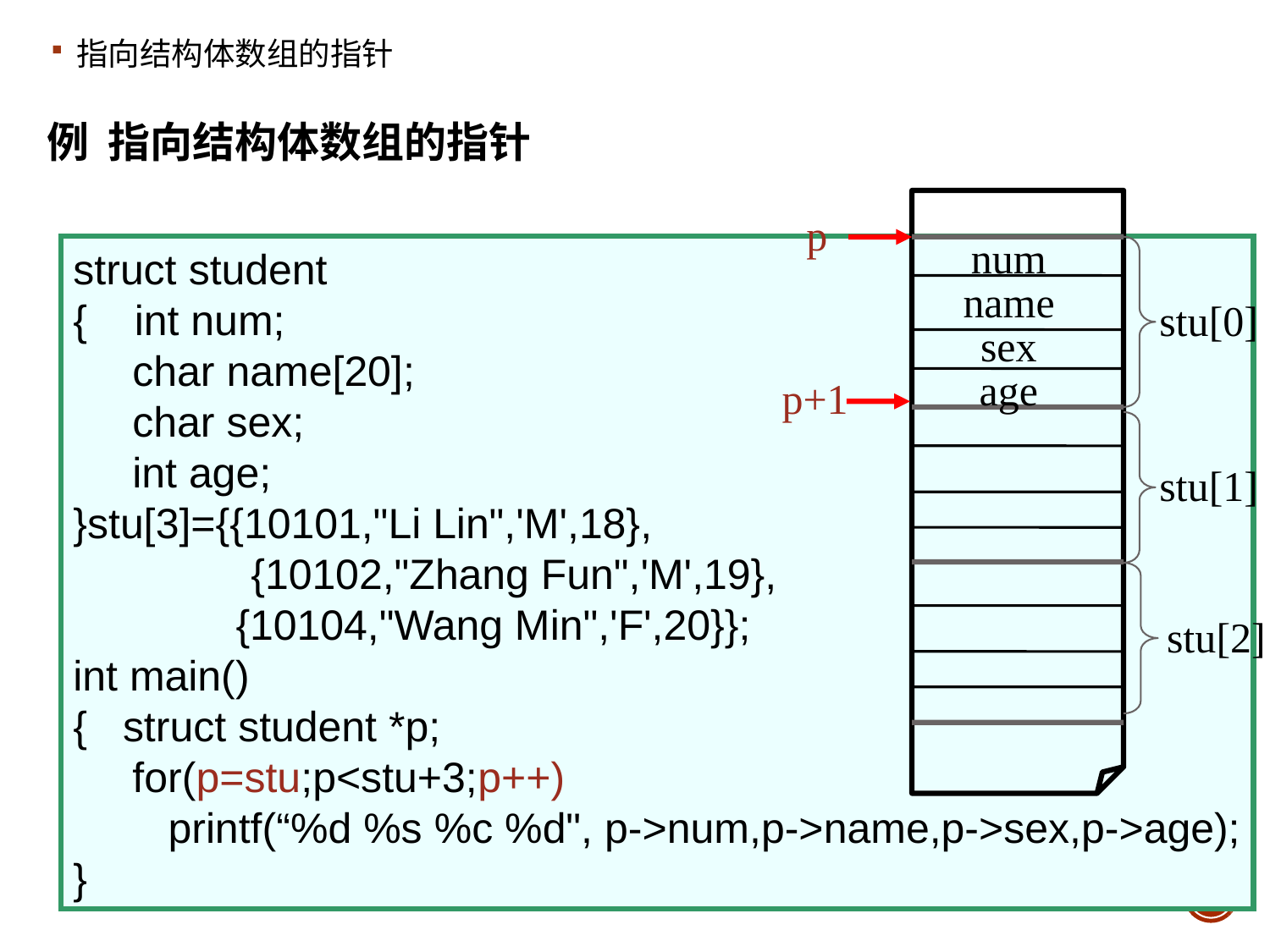

指向结构体数组的指针
例  指向结构体数组的指针

p
num

name

stu[0]
sex

age

p+1

stu[1]

stu[2]

struct student
{    int num;
     char name[20];
     char sex;
     int age;
}stu[3]={{10101,"Li Lin",'M',18},
               {10102,"Zhang Fun",'M',19},
	   {10104,"Wang Min",'F',20}};
int main()
{   struct student *p;
     for(p=stu;p<stu+3;p++)
        printf(“%d %s %c %d", p->num,p->name,p->sex,p->age);
}
23